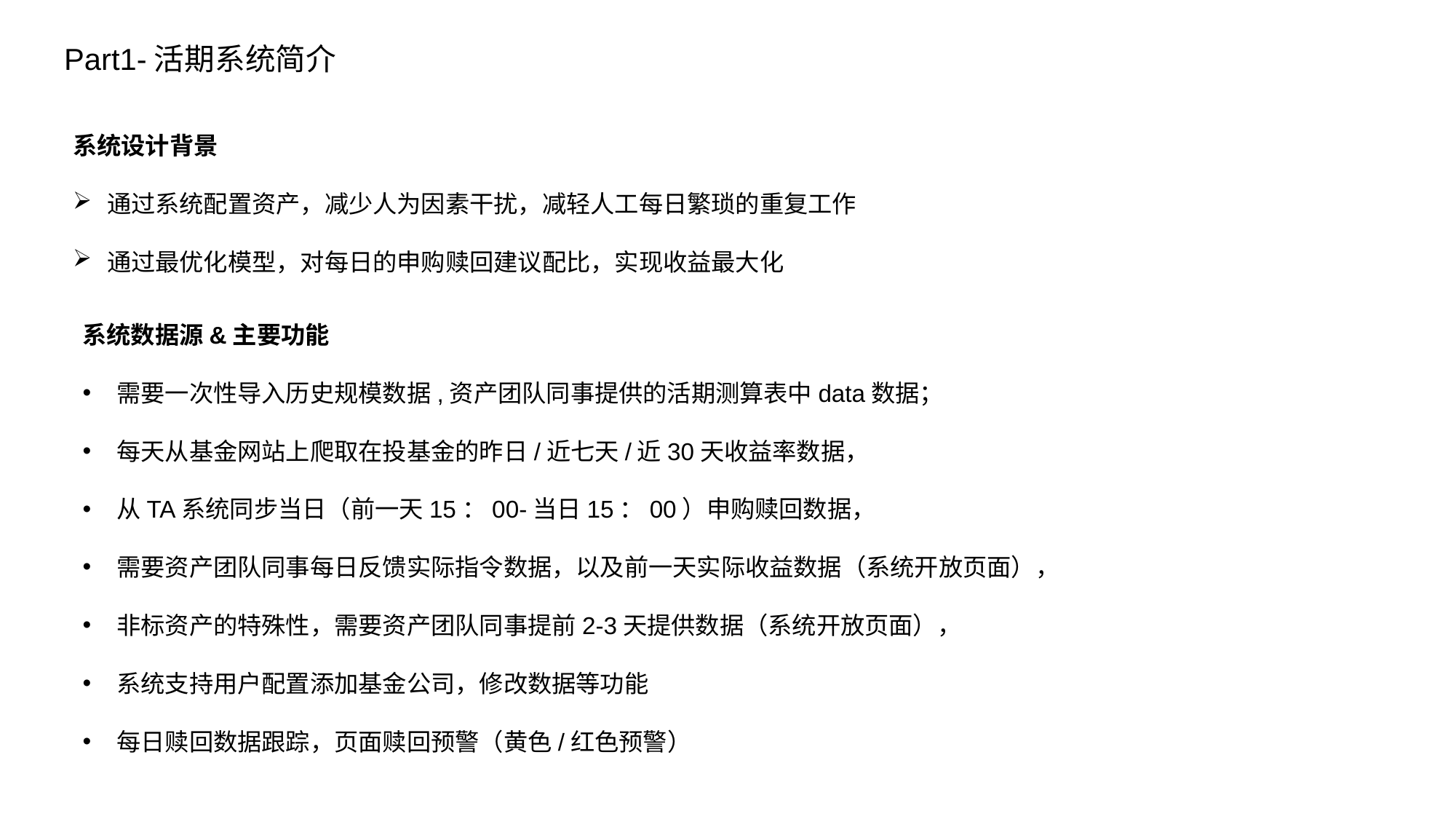

Part1-活期系统简介
系统设计背景

通过系统配置资产，减少人为因素干扰，减轻人工每日繁琐的重复工作

通过最优化模型，对每日的申购赎回建议配比，实现收益最大化
系统数据源&主要功能

需要一次性导入历史规模数据,资产团队同事提供的活期测算表中data数据；

每天从基金网站上爬取在投基金的昨日/近七天/近30天收益率数据，

从TA系统同步当日（前一天15：00-当日15：00）申购赎回数据，

需要资产团队同事每日反馈实际指令数据，以及前一天实际收益数据（系统开放页面），

非标资产的特殊性，需要资产团队同事提前2-3天提供数据（系统开放页面），

系统支持用户配置添加基金公司，修改数据等功能

每日赎回数据跟踪，页面赎回预警（黄色/红色预警）